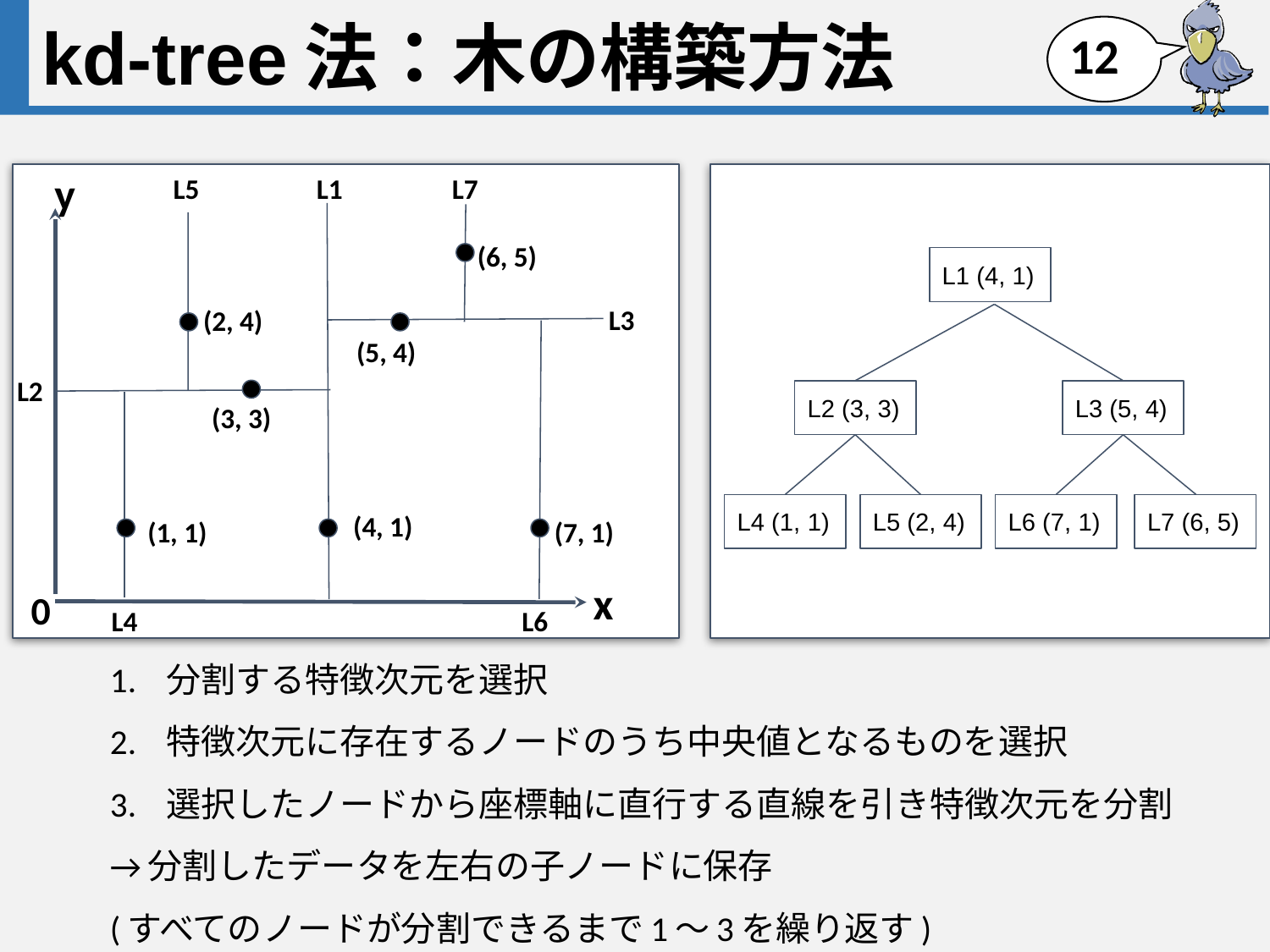

# kd-tree法：木の構築方法
12
y
L5
L1
L7

(6, 5)

L1 (4, 1)
L3
(2, 4)

(5, 4)
L2

L2 (3, 3)
L3 (5, 4)
(3, 3)
L4 (1, 1)
L5 (2, 4)
L6 (7, 1)
L7 (6, 5)
(4, 1)

(1, 1)
(7, 1)

x
0
L4
L6
分割する特徴次元を選択
特徴次元に存在するノードのうち中央値となるものを選択
選択したノードから座標軸に直行する直線を引き特徴次元を分割
	→分割したデータを左右の子ノードに保存
(すべてのノードが分割できるまで1〜3を繰り返す)